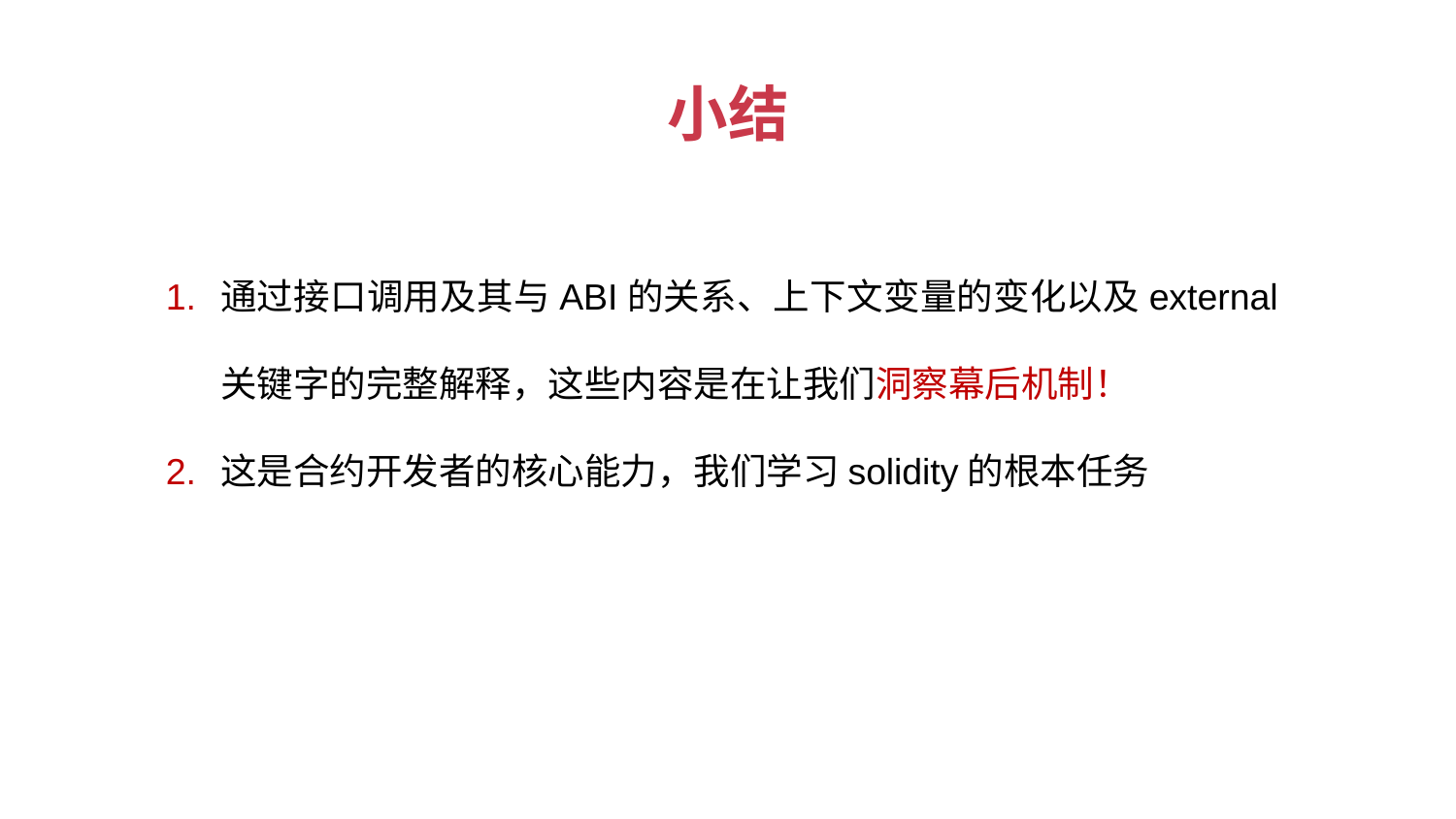

小结
通过接口调用及其与ABI的关系、上下文变量的变化以及external关键字的完整解释，这些内容是在让我们洞察幕后机制！
这是合约开发者的核心能力，我们学习solidity的根本任务